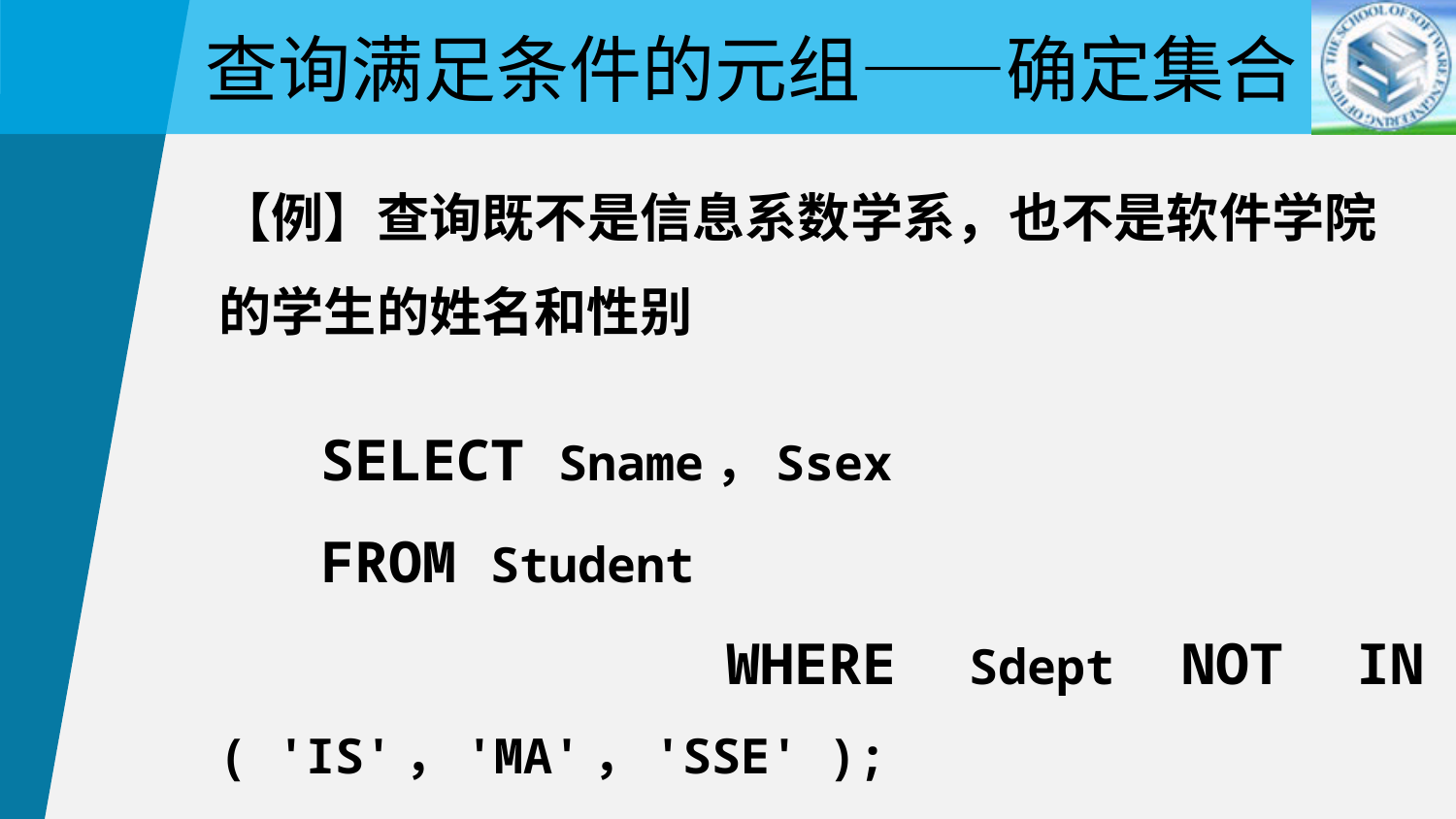

查询满足条件的元组——确定集合
【例】查询既不是信息系数学系，也不是软件学院的学生的姓名和性别
   SELECT Sname，Ssex
   FROM Student
       WHERE Sdept NOT IN ( 'IS'，'MA'，'SSE' );